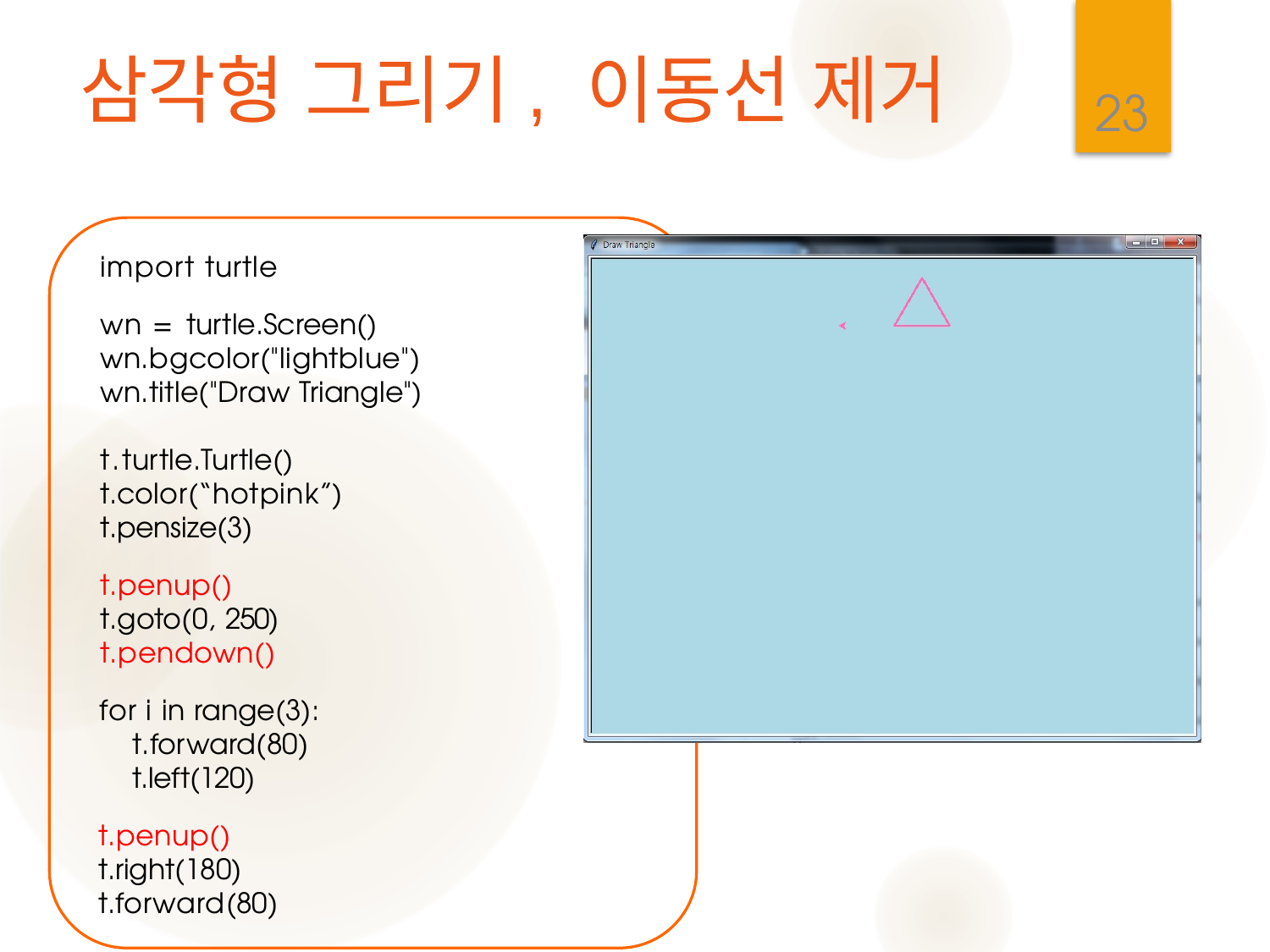

# 삼각형 그리기, 이동선 제거
23

import turtle

wn = turtle.Screen()  wn.bgcolor("lightblue")  wn.title("Draw Triangle")

t.turtle.Turtle()
t.color(“hotpink”)
t.pensize(3)

t.penup()
t.goto(0, 250)
t.pendown()

for i in range(3):
    t.forward(80)
    t.left(120)

t.penup()
t.right(180)
t.forward(80)